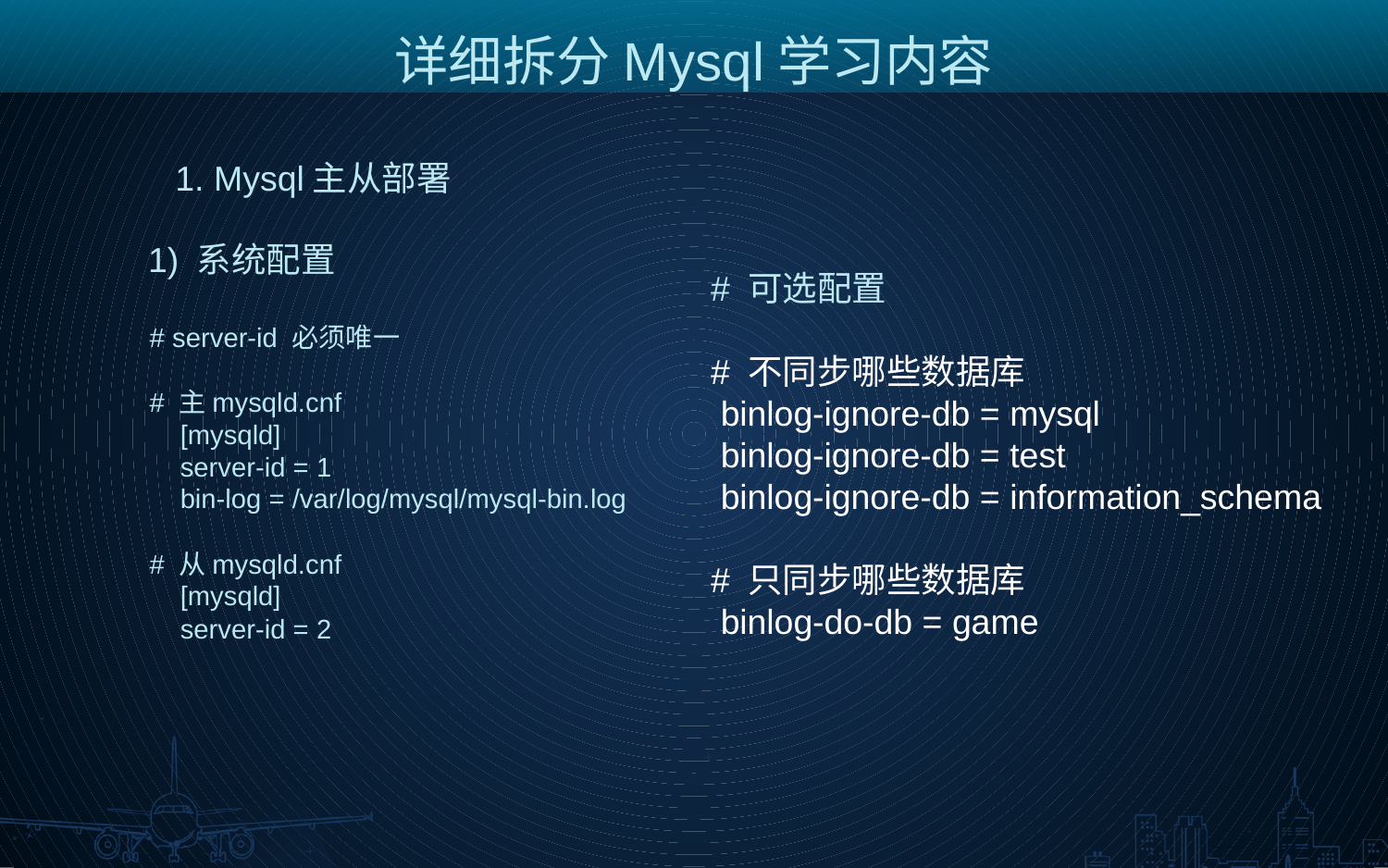

详细拆分Mysql学习内容
1. Mysql主从部署
1) 系统配置
# 可选配置

# 不同步哪些数据库
 binlog-ignore-db = mysql
 binlog-ignore-db = test
 binlog-ignore-db = information_schema

# 只同步哪些数据库
 binlog-do-db = game
# server-id 必须唯一

# 主mysqld.cnf
    [mysqld]
    server-id = 1
    bin-log = /var/log/mysql/mysql-bin.log

# 从mysqld.cnf
    [mysqld]
    server-id = 2